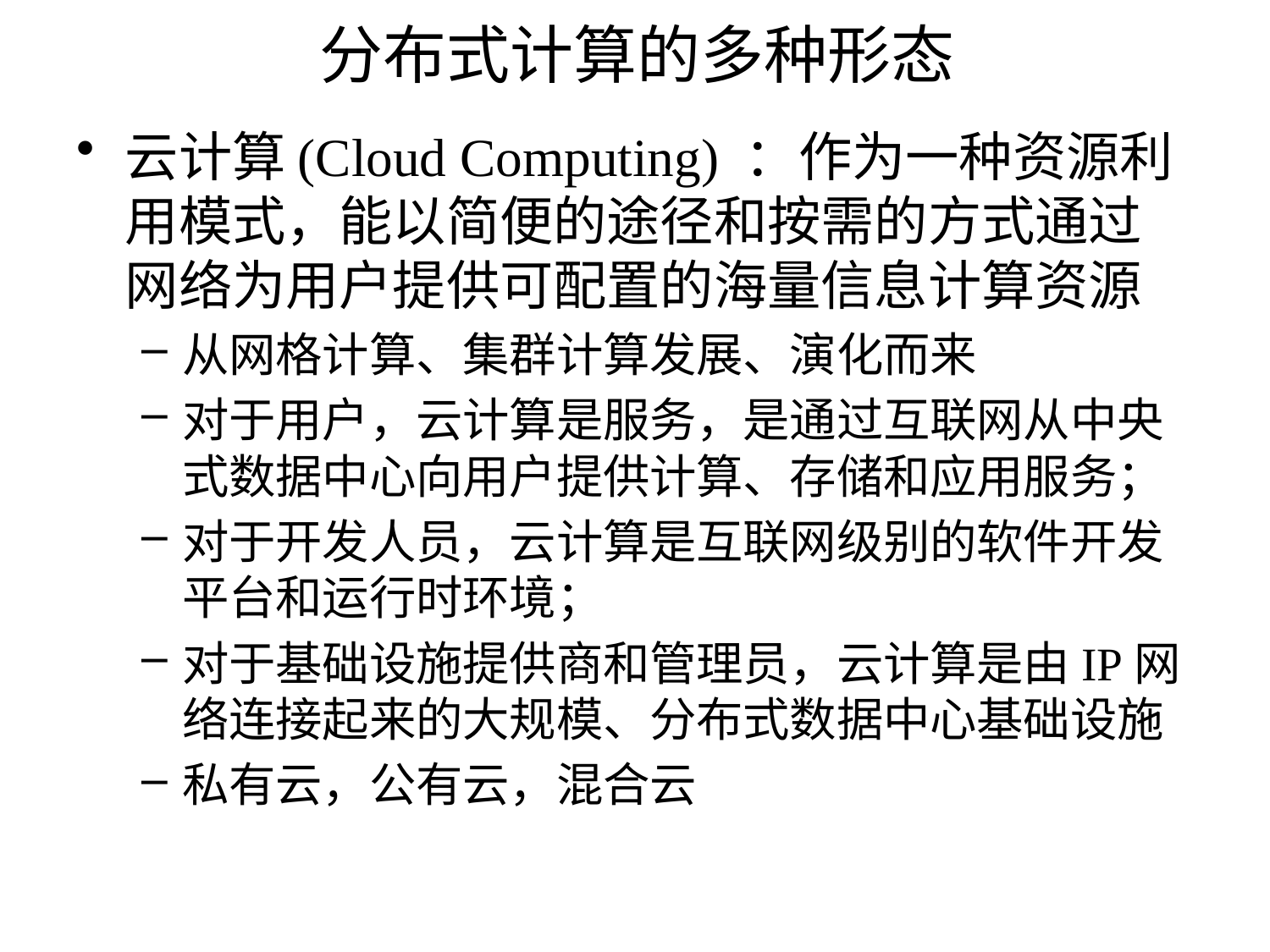

# 分布式计算的多种形态
云计算(Cloud Computing) ：作为一种资源利用模式，能以简便的途径和按需的方式通过网络为用户提供可配置的海量信息计算资源
从网格计算、集群计算发展、演化而来
对于用户，云计算是服务，是通过互联网从中央式数据中心向用户提供计算、存储和应用服务；
对于开发人员，云计算是互联网级别的软件开发平台和运行时环境；
对于基础设施提供商和管理员，云计算是由IP网络连接起来的大规模、分布式数据中心基础设施
私有云，公有云，混合云